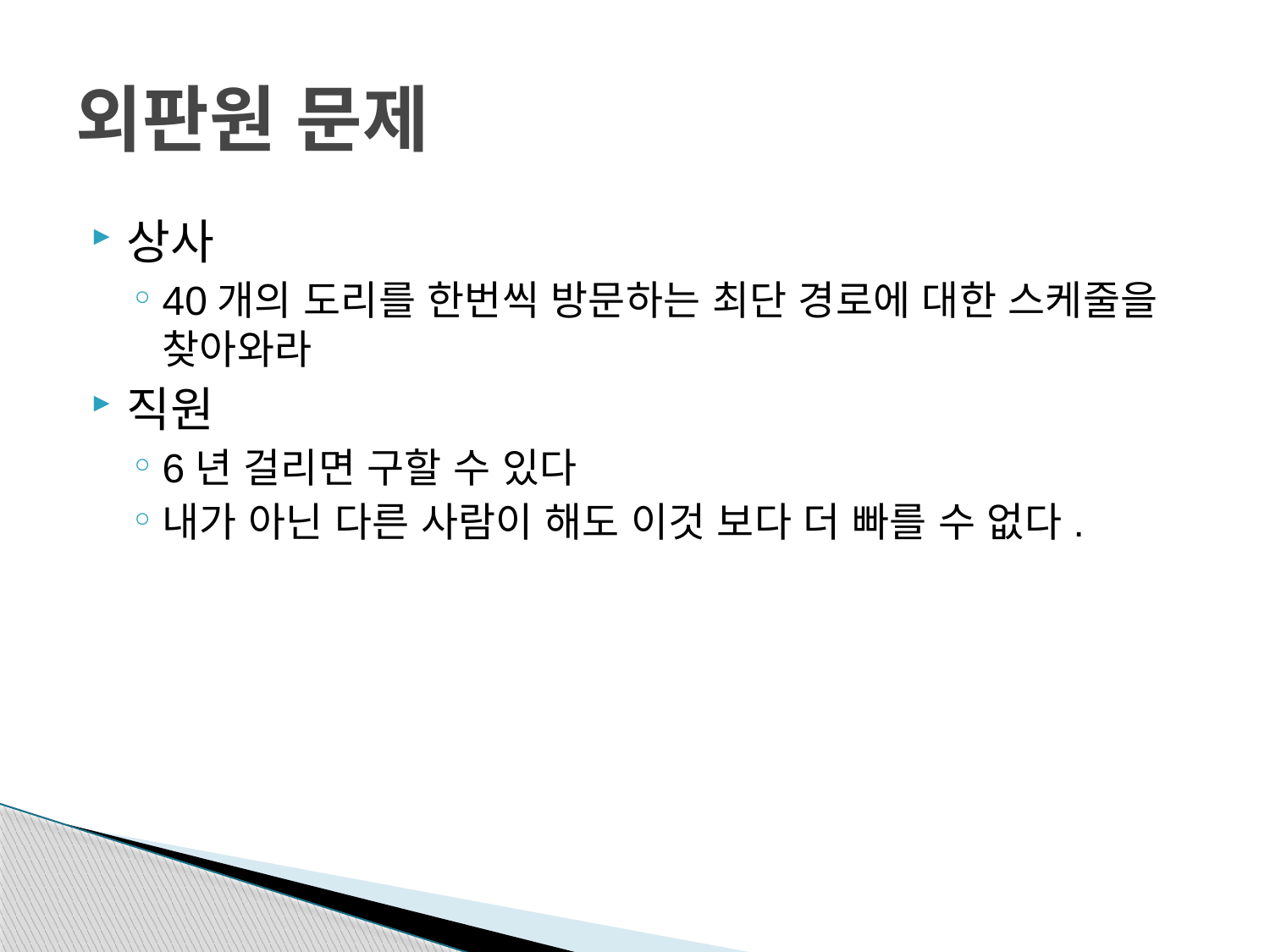

# 외판원 문제
상사
40개의 도리를 한번씩 방문하는 최단 경로에 대한 스케줄을 찾아와라
직원
6년 걸리면 구할 수 있다
내가 아닌 다른 사람이 해도 이것 보다 더 빠를 수 없다.